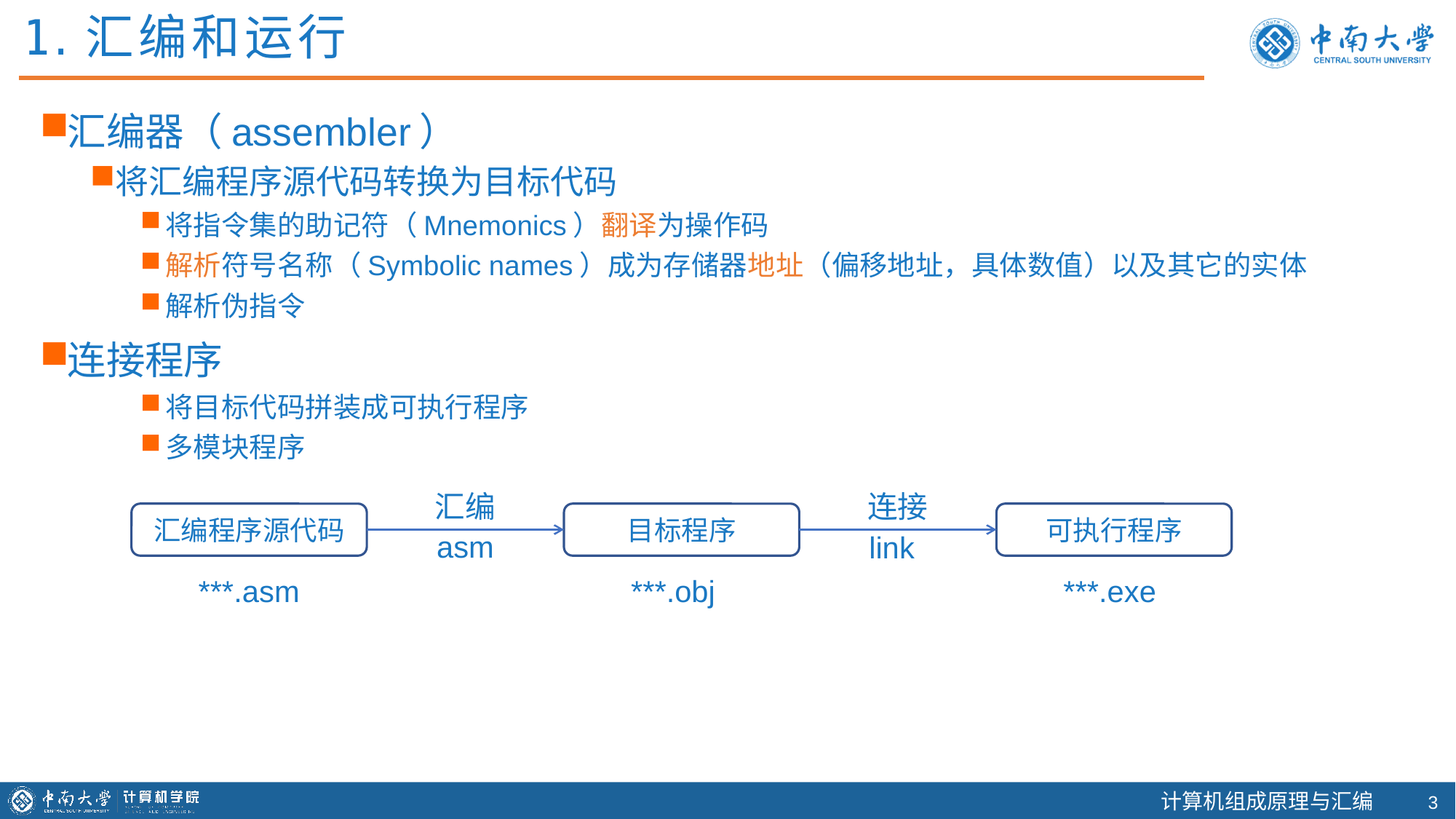

1.汇编和运行
汇编器（assembler）
将汇编程序源代码转换为目标代码
将指令集的助记符（Mnemonics）翻译为操作码
解析符号名称（Symbolic names）成为存储器地址（偏移地址，具体数值）以及其它的实体
解析伪指令
连接程序
将目标代码拼装成可执行程序
多模块程序
汇编
连接
汇编程序源代码
目标程序
可执行程序
asm
link
***.asm
***.obj
***.exe
3